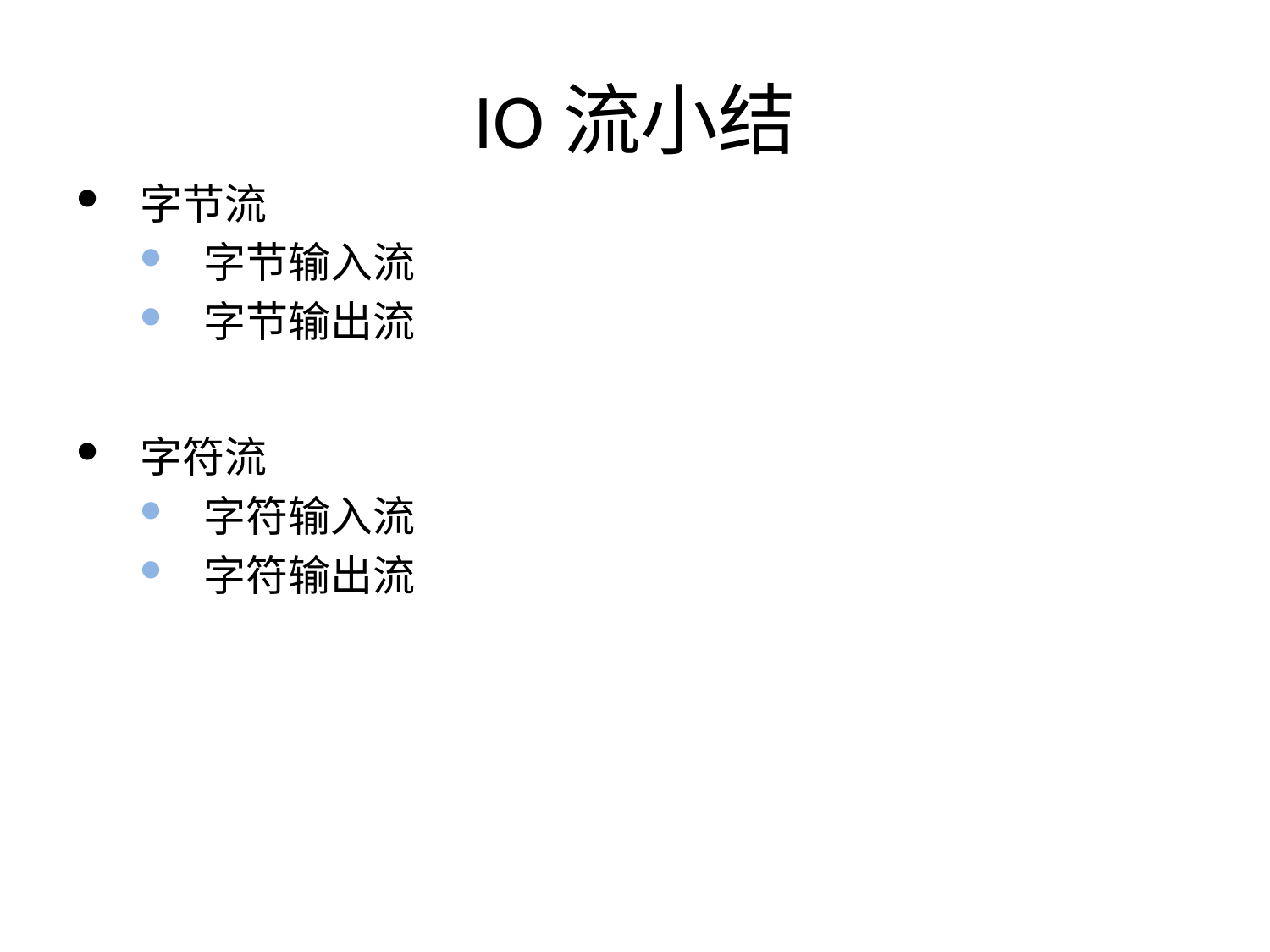

# IO流小结
字节流
字节输入流
字节输出流

字符流
字符输入流
字符输出流